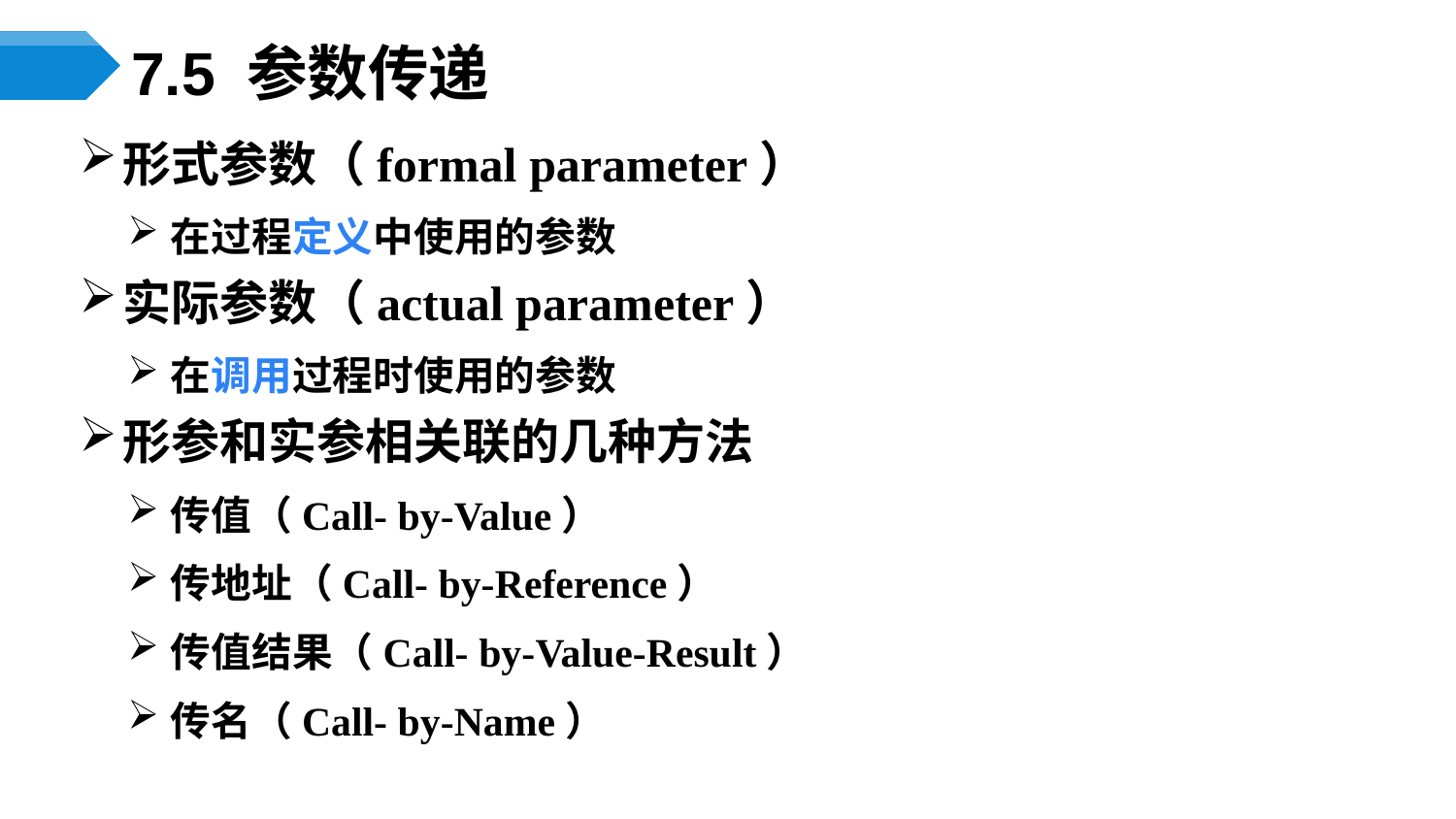

# 7.5 参数传递
形式参数（formal parameter）
在过程定义中使用的参数
实际参数（actual parameter）
在调用过程时使用的参数
形参和实参相关联的几种方法
传值（Call- by-Value）
传地址（Call- by-Reference）
传值结果（Call- by-Value-Result）
传名（Call- by-Name）